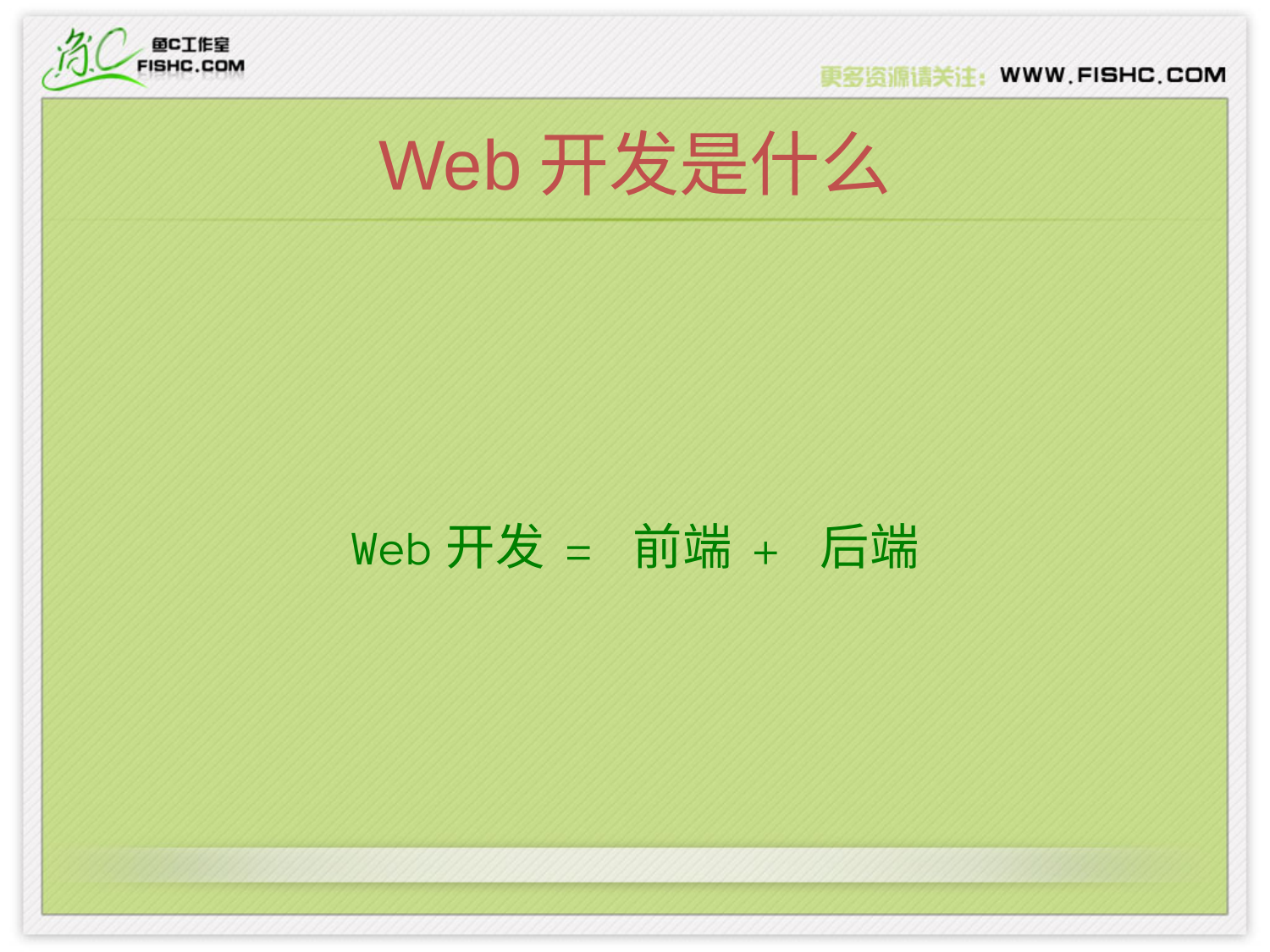

# Web开发是什么
Web开发 = 前端 + 后端